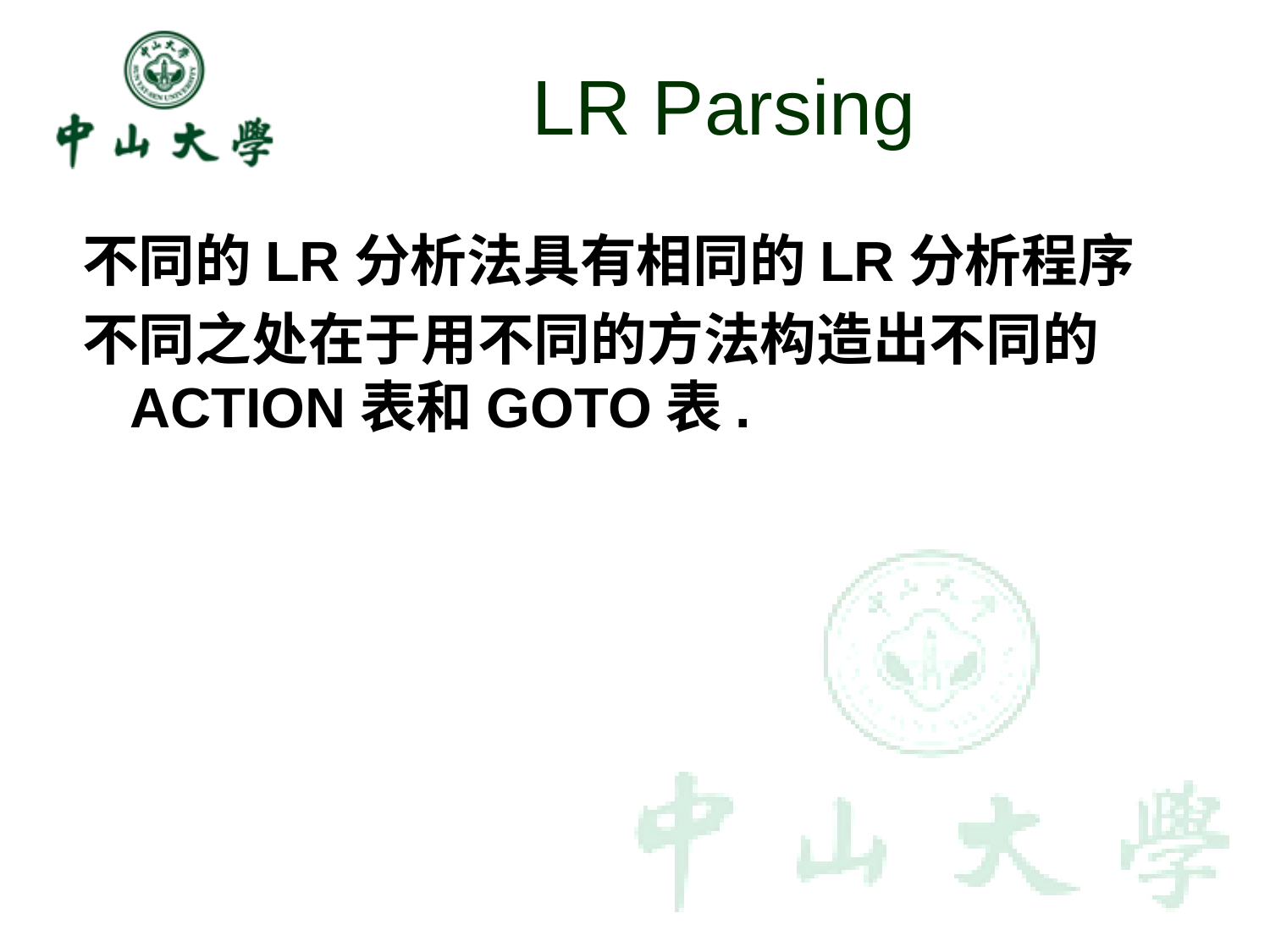

# LR Parsing
不同的LR分析法具有相同的LR分析程序
不同之处在于用不同的方法构造出不同的ACTION表和GOTO表.